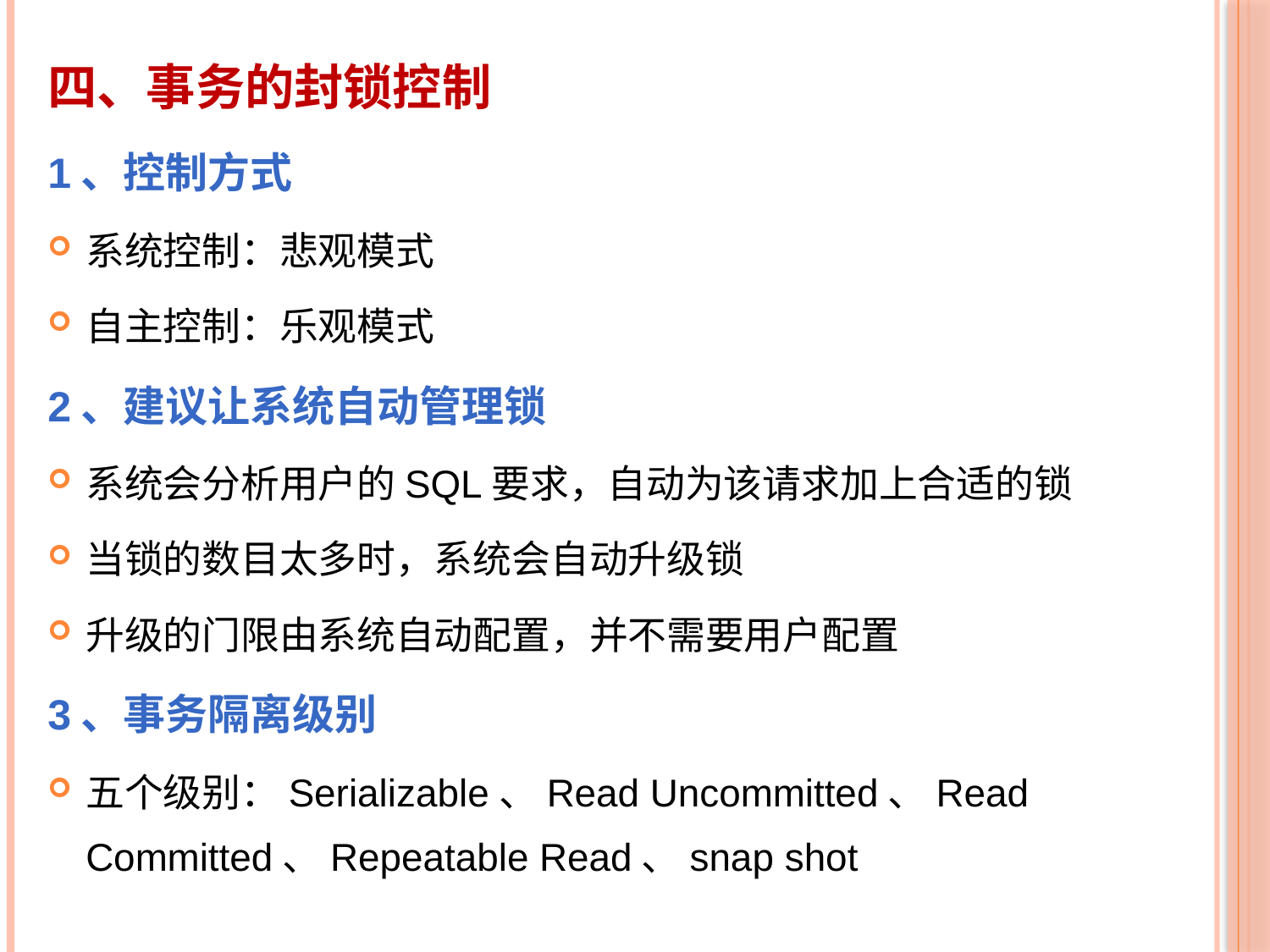

四、事务的封锁控制
1、控制方式
系统控制：悲观模式
自主控制：乐观模式
2、建议让系统自动管理锁
系统会分析用户的SQL要求，自动为该请求加上合适的锁
当锁的数目太多时，系统会自动升级锁
升级的门限由系统自动配置，并不需要用户配置
3、事务隔离级别
五个级别：Serializable、Read Uncommitted、Read Committed、Repeatable Read、snap shot